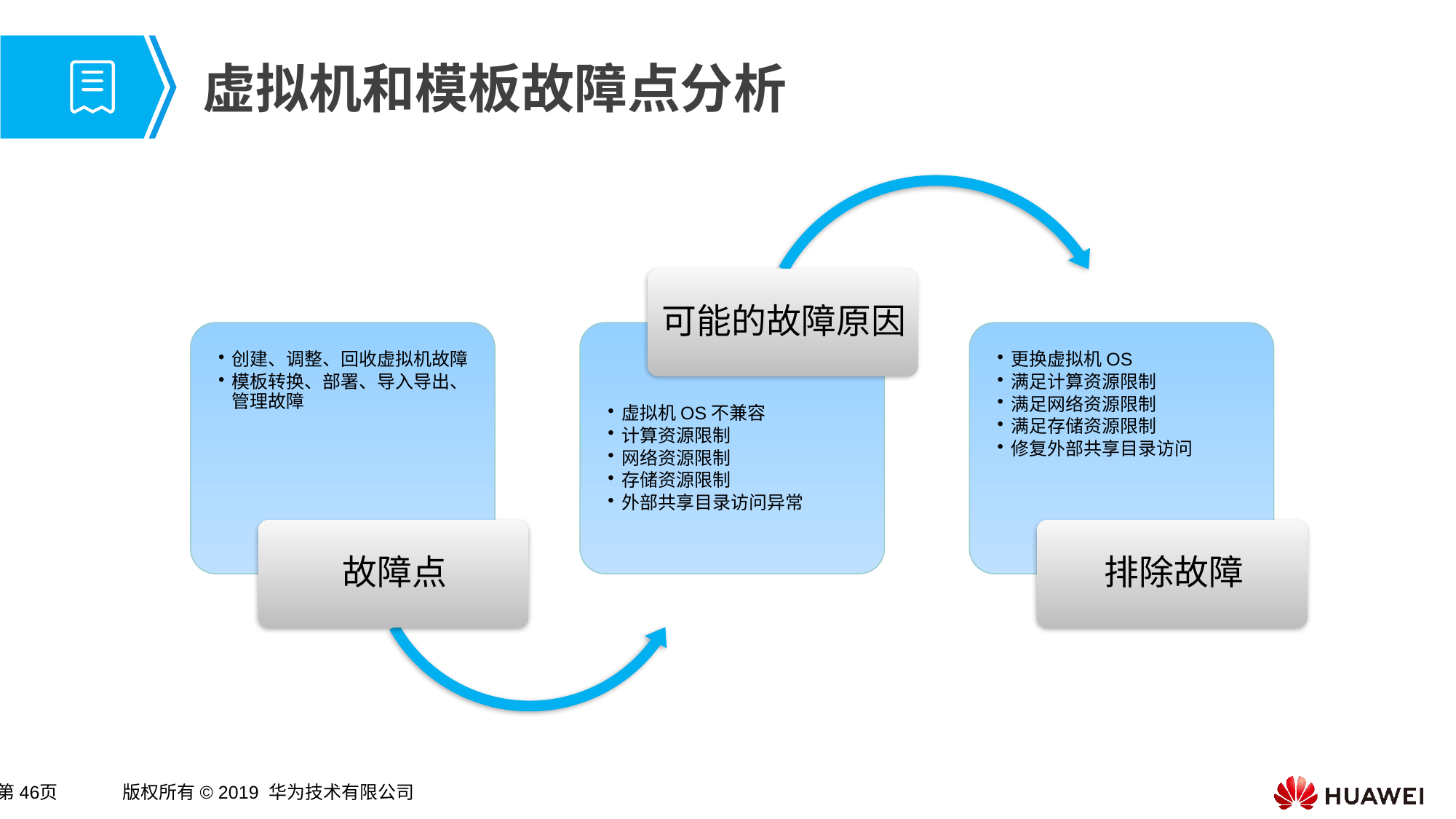

# 虚拟机和模板故障点分析
创建、调整、回收虚拟机故障
模板转换、部署、导入导出、管理故障
故障点
虚拟机OS不兼容
计算资源限制
网络资源限制
存储资源限制
外部共享目录访问异常
可能的故障原因
更换虚拟机OS
满足计算资源限制
满足网络资源限制
满足存储资源限制
修复外部共享目录访问
排除故障